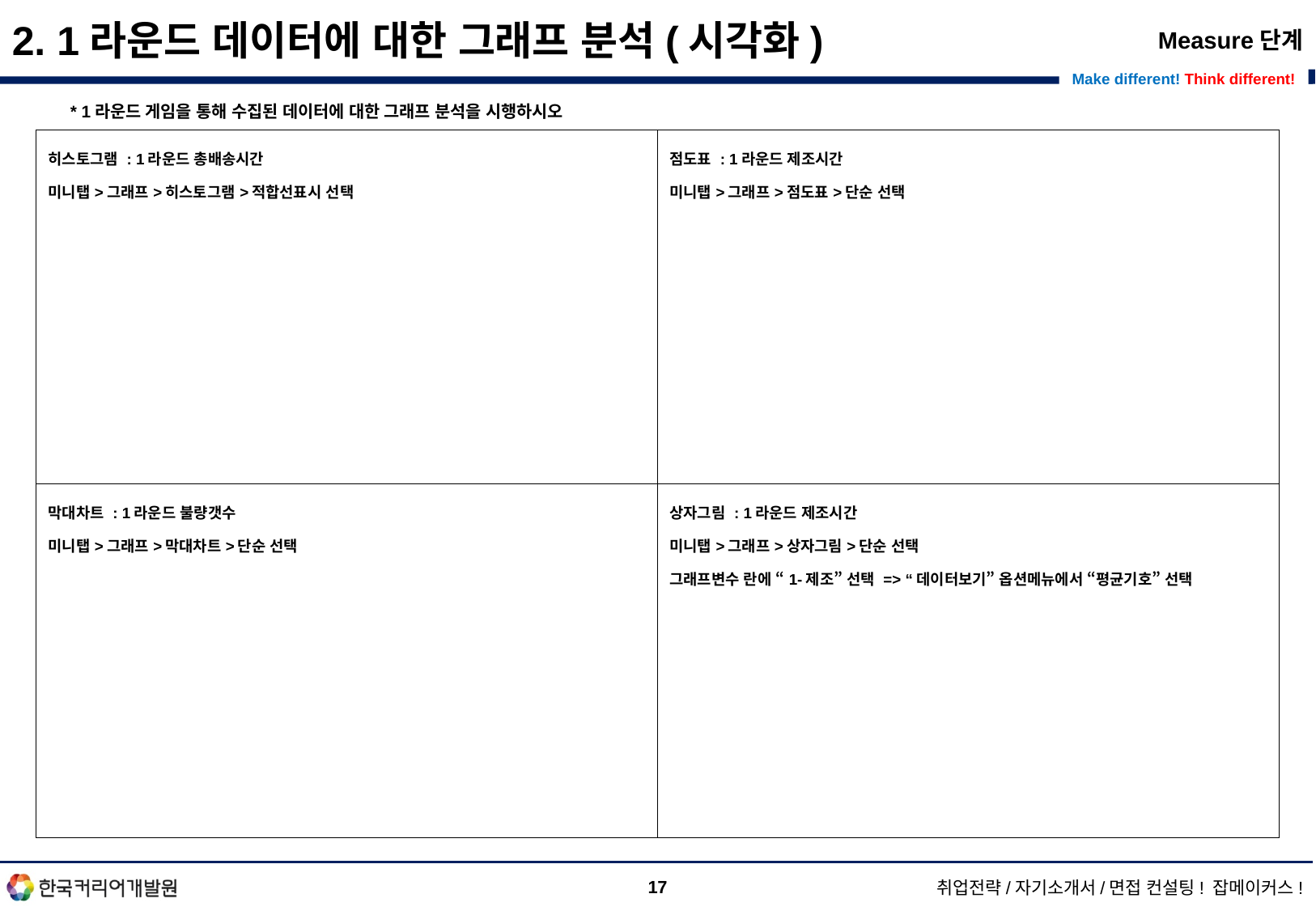

2. 1라운드 데이터에 대한 그래프 분석(시각화)
Measure단계
* 1라운드 게임을 통해 수집된 데이터에 대한 그래프 분석을 시행하시오
| 히스토그램 : 1라운드 총배송시간 미니탭>그래프>히스토그램>적합선표시 선택 | 점도표 : 1라운드 제조시간 미니탭>그래프>점도표>단순 선택 |
| --- | --- |
| 막대차트 : 1라운드 불량갯수 미니탭>그래프>막대차트>단순 선택 | 상자그림 : 1라운드 제조시간 미니탭>그래프>상자그림>단순 선택 그래프변수 란에 “1-제조” 선택 => “데이터보기” 옵션메뉴에서 “평균기호” 선택 |